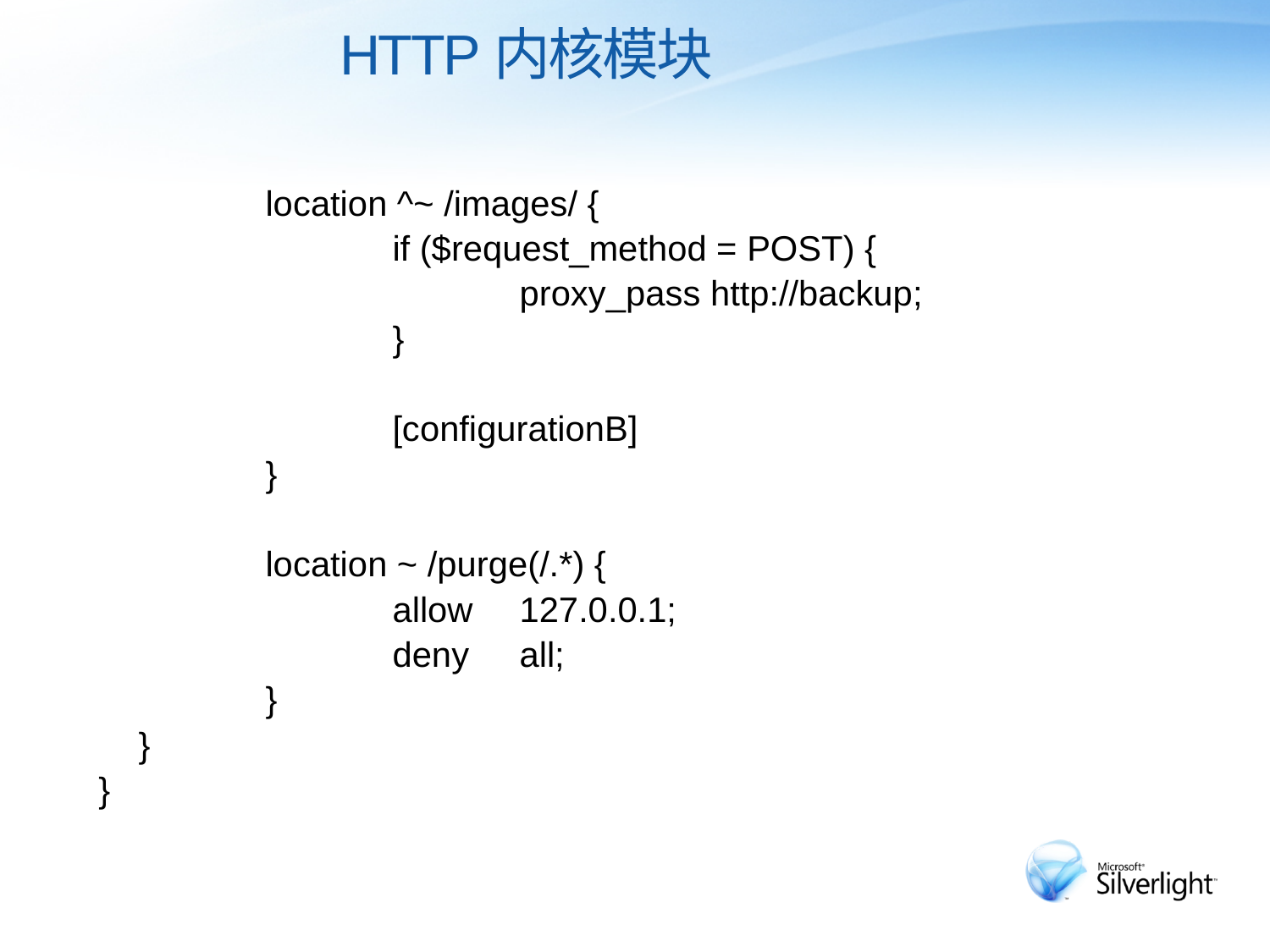

HTTP内核模块

		location ^~ /images/ {
			if ($request_method = POST) {
				proxy_pass http://backup;
			}

			[configurationB]
		}

		location ~ /purge(/.*) {
			allow	127.0.0.1;
			deny	all;
		}
	}
}